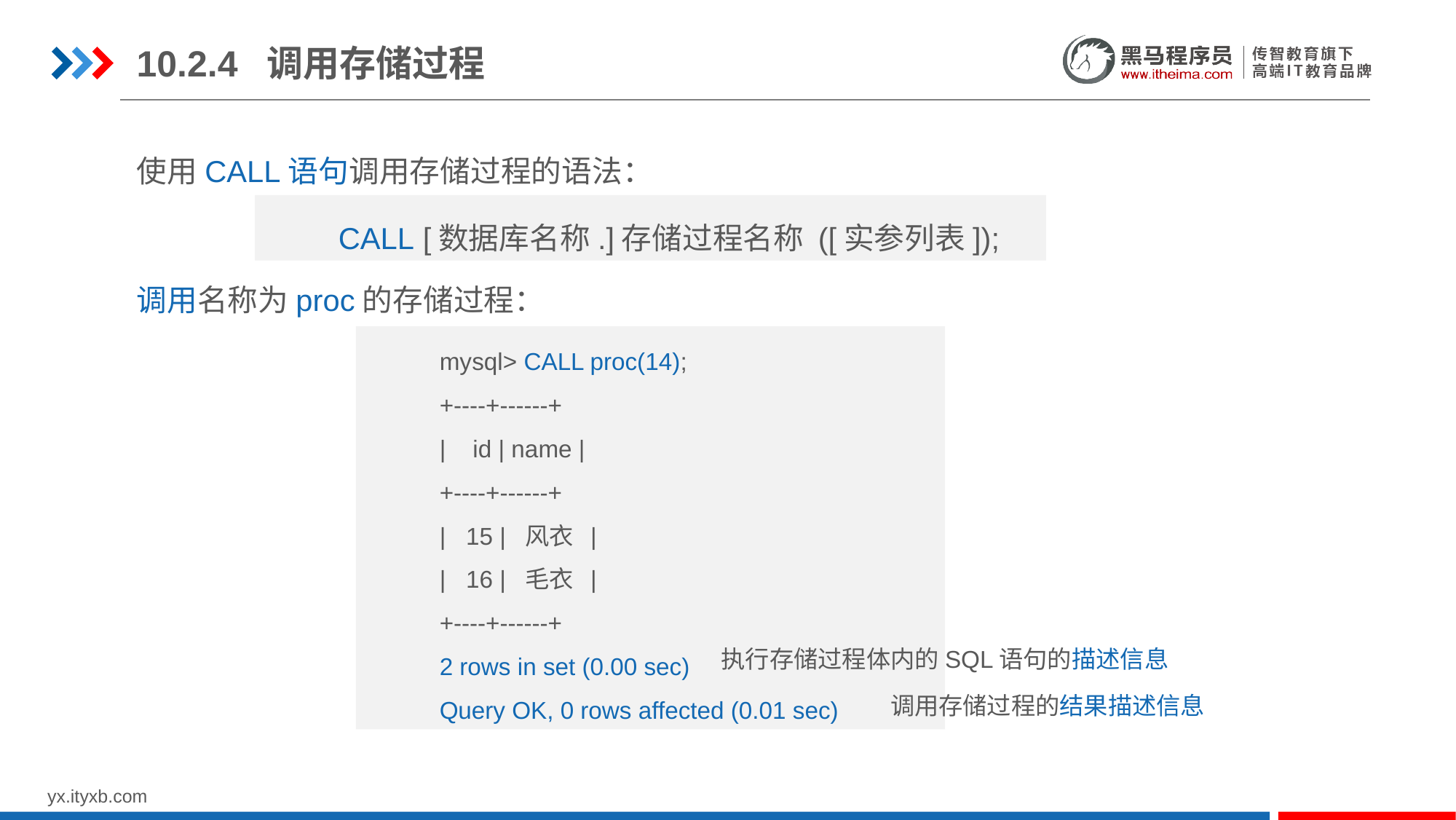

10.2.4  调用存储过程
使用CALL语句调用存储过程的语法：
CALL [数据库名称.]存储过程名称 ([实参列表]);
调用名称为proc的存储过程：
mysql> CALL proc(14);
+----+------+
|    id | name |
+----+------+
|   15 |  风衣  |
|   16 |  毛衣  |
+----+------+
2 rows in set (0.00 sec)
Query OK, 0 rows affected (0.01 sec)
执行存储过程体内的SQL语句的描述信息
调用存储过程的结果描述信息